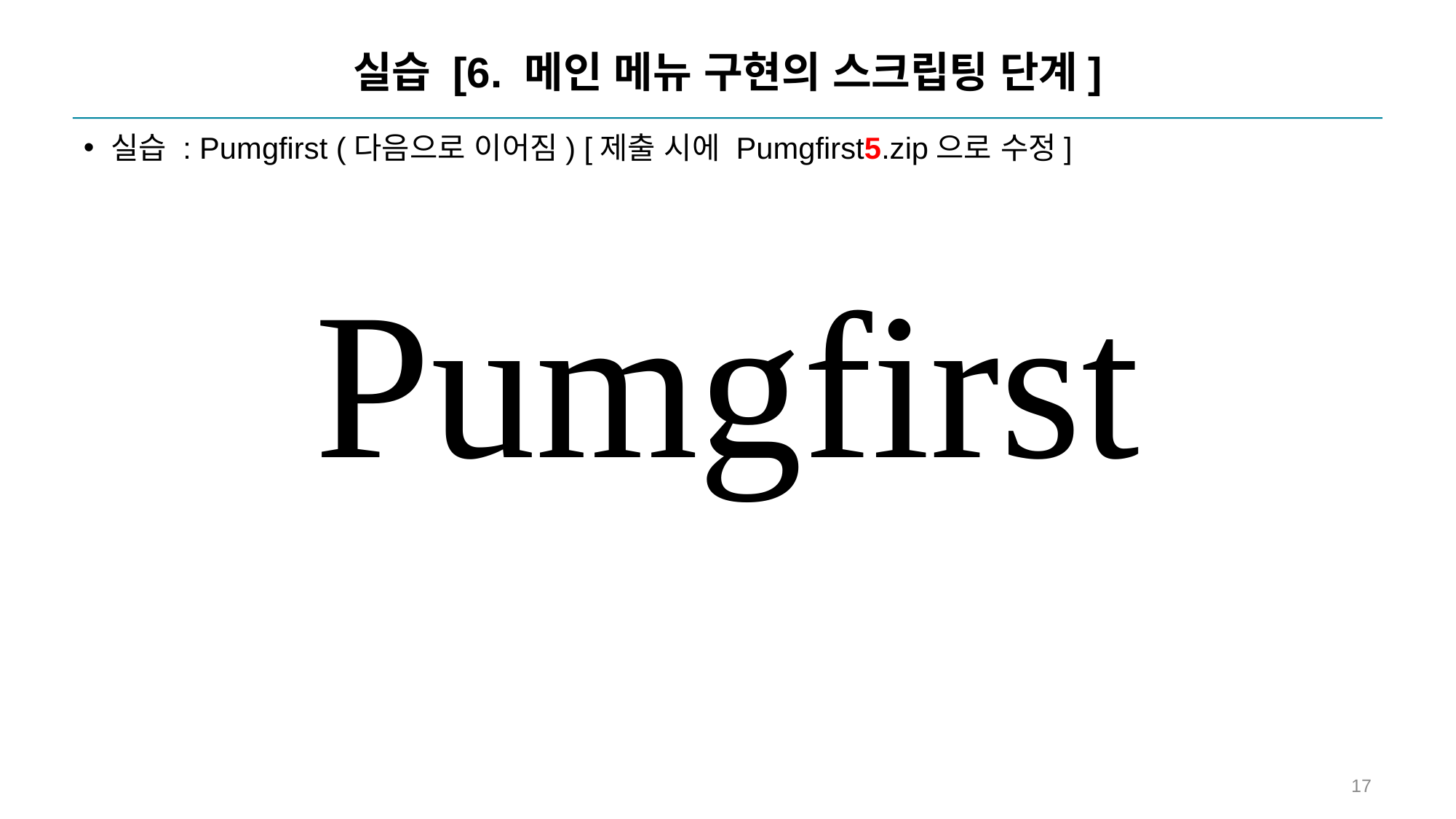

# 실습 [6. 메인 메뉴 구현의 스크립팅 단계]
실습 : Pumgfirst (다음으로 이어짐) [제출 시에 Pumgfirst5.zip으로 수정]

Pumgfirst
17